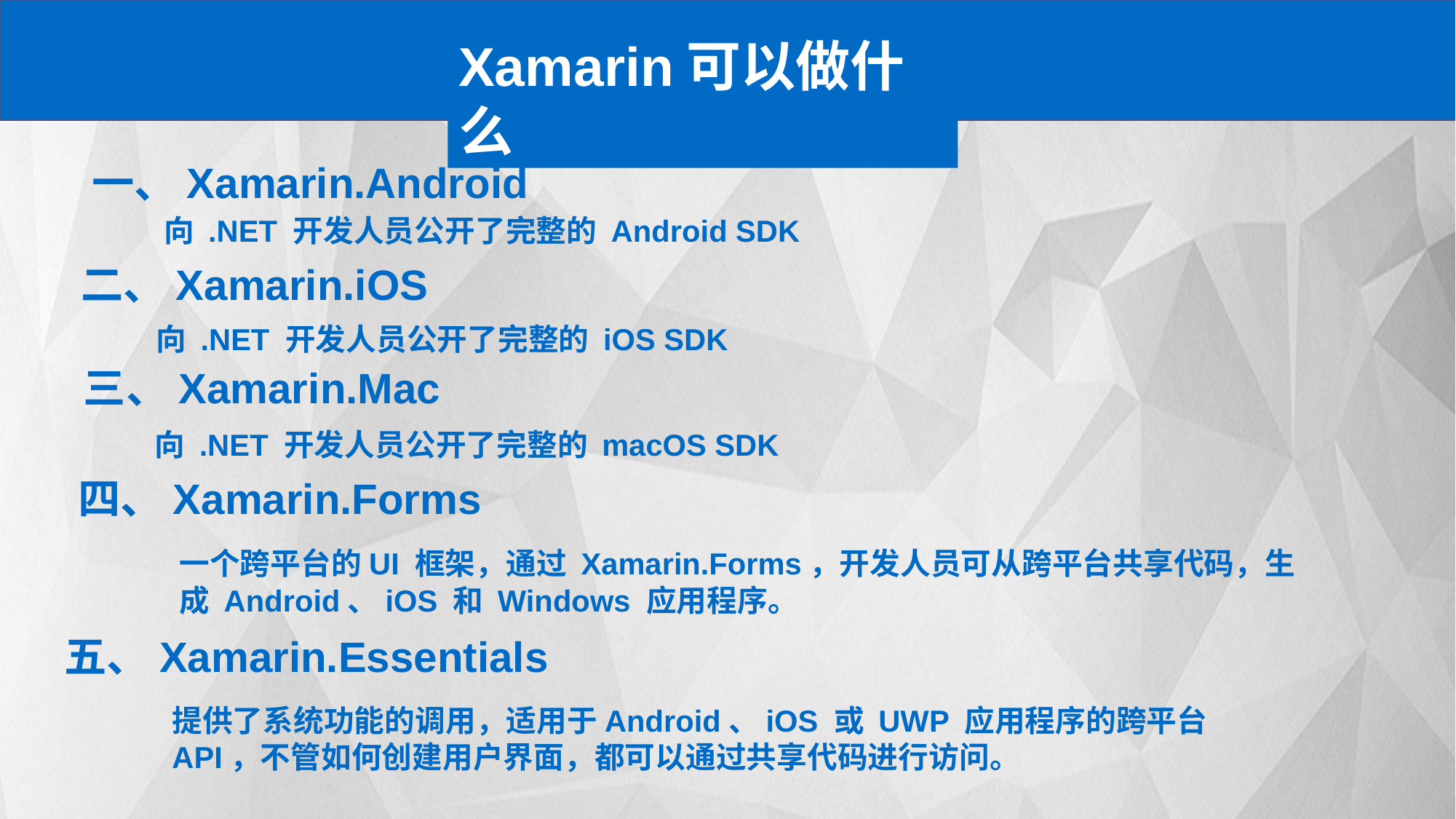

Xamarin可以做什么
一、Xamarin.Android
向 .NET 开发人员公开了完整的 Android SDK
二、Xamarin.iOS
向 .NET 开发人员公开了完整的 iOS SDK
三、Xamarin.Mac
向 .NET 开发人员公开了完整的 macOS SDK
四、Xamarin.Forms
一个跨平台的UI 框架，通过 Xamarin.Forms，开发人员可从跨平台共享代码，生成 Android、iOS 和 Windows 应用程序。
五、Xamarin.Essentials
提供了系统功能的调用，适用于Android、iOS 或 UWP 应用程序的跨平台 API，不管如何创建用户界面，都可以通过共享代码进行访问。